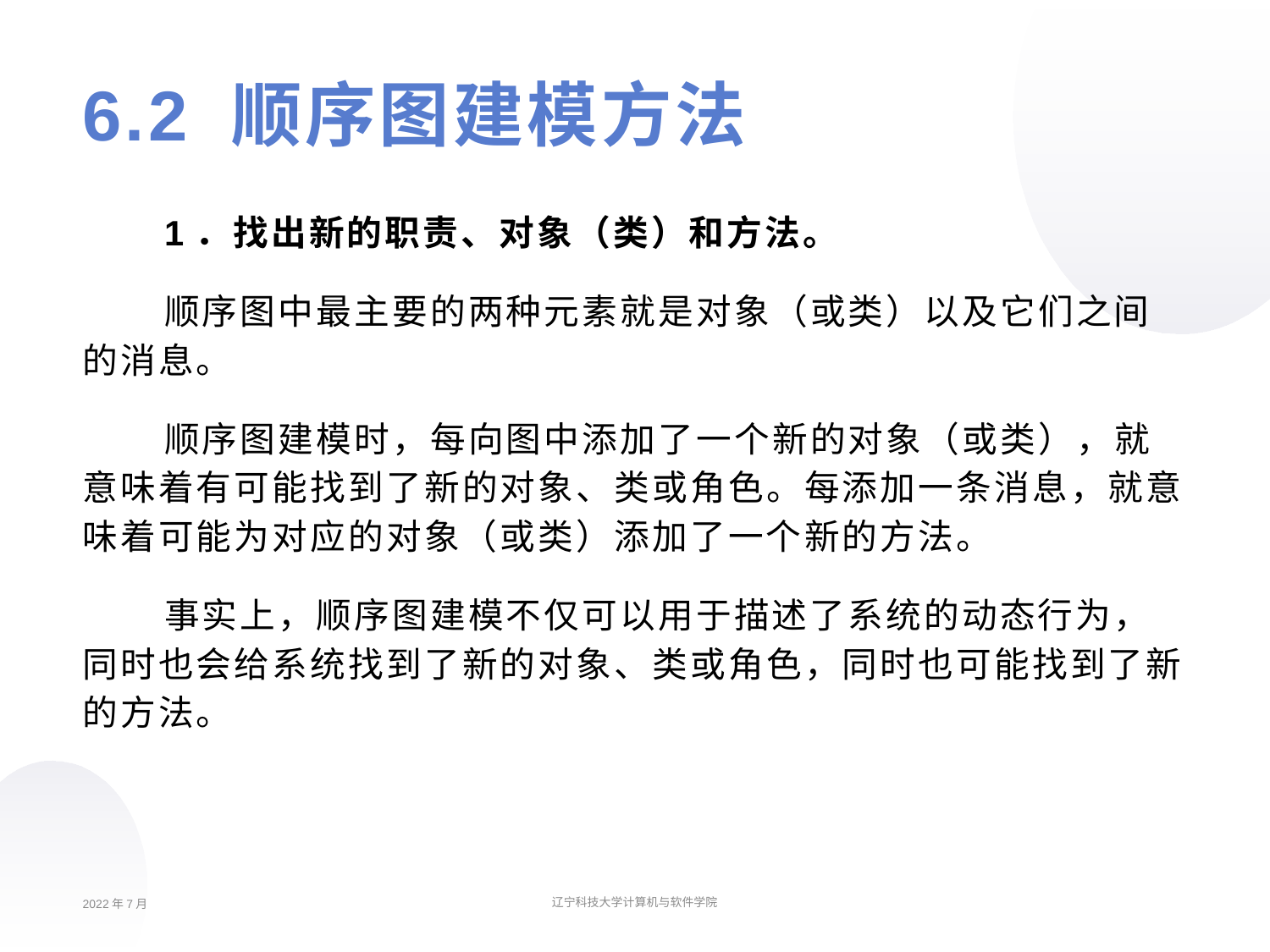

# 6.2 顺序图建模方法
1．找出新的职责、对象（类）和方法。
顺序图中最主要的两种元素就是对象（或类）以及它们之间的消息。
顺序图建模时，每向图中添加了一个新的对象（或类），就意味着有可能找到了新的对象、类或角色。每添加一条消息，就意味着可能为对应的对象（或类）添加了一个新的方法。
事实上，顺序图建模不仅可以用于描述了系统的动态行为，同时也会给系统找到了新的对象、类或角色，同时也可能找到了新的方法。

2022年7月
27
辽宁科技大学计算机与软件学院